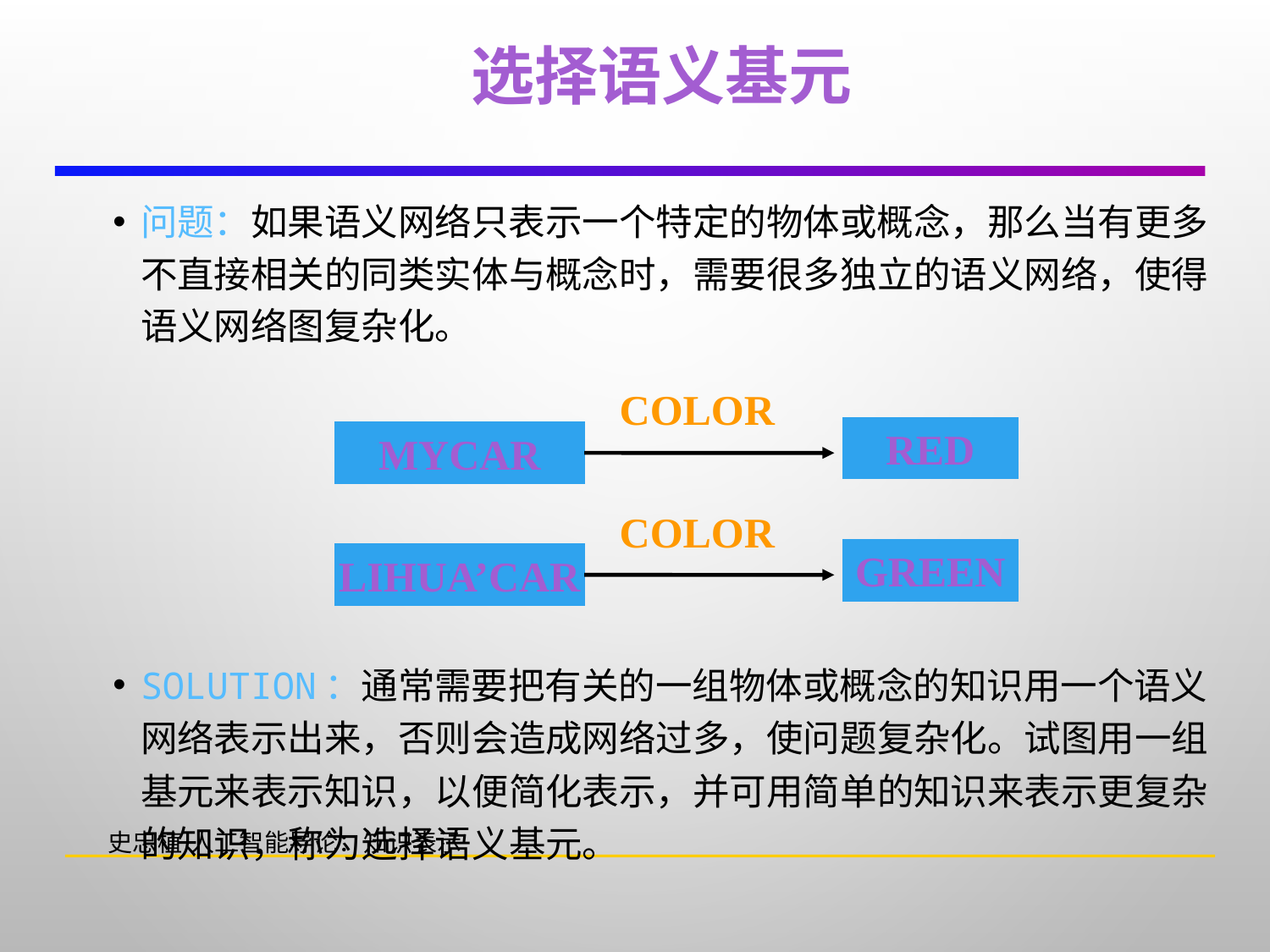

# 选择语义基元
问题：如果语义网络只表示一个特定的物体或概念，那么当有更多不直接相关的同类实体与概念时，需要很多独立的语义网络，使得语义网络图复杂化。

Solution：通常需要把有关的一组物体或概念的知识用一个语义网络表示出来，否则会造成网络过多，使问题复杂化。试图用一组基元来表示知识，以便简化表示，并可用简单的知识来表示更复杂的知识，称为选择语义基元。

COLOR
RED
MYCAR

COLOR
GREEN
LIHUA’CAR

史忠植 人工智能导论：知识表示

48